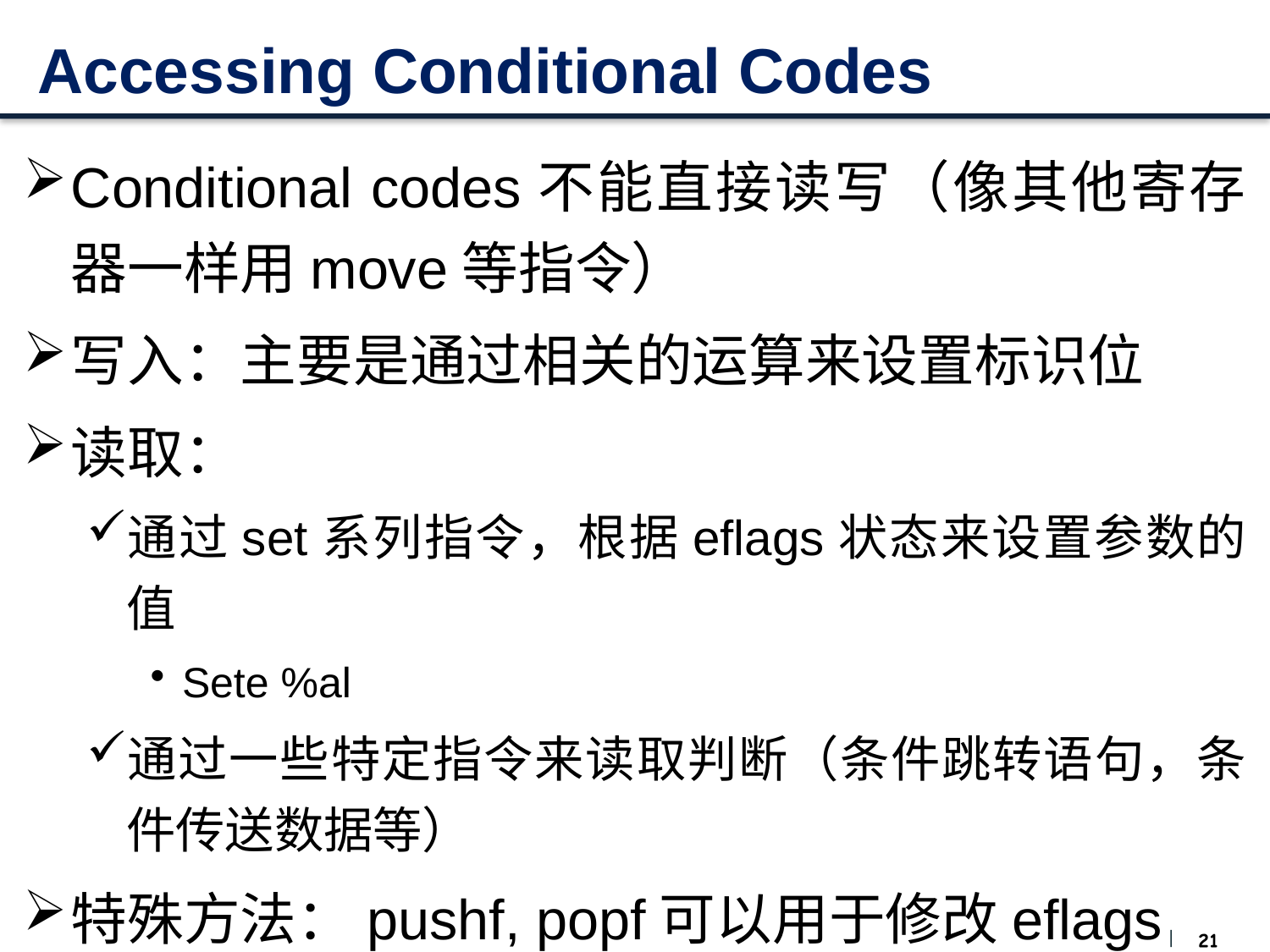

# Accessing Conditional Codes
Conditional codes不能直接读写（像其他寄存器一样用move等指令）
写入：主要是通过相关的运算来设置标识位
读取：
通过set系列指令，根据eflags状态来设置参数的值
Sete %al
通过一些特定指令来读取判断（条件跳转语句，条件传送数据等）
特殊方法：pushf, popf可以用于修改eflags